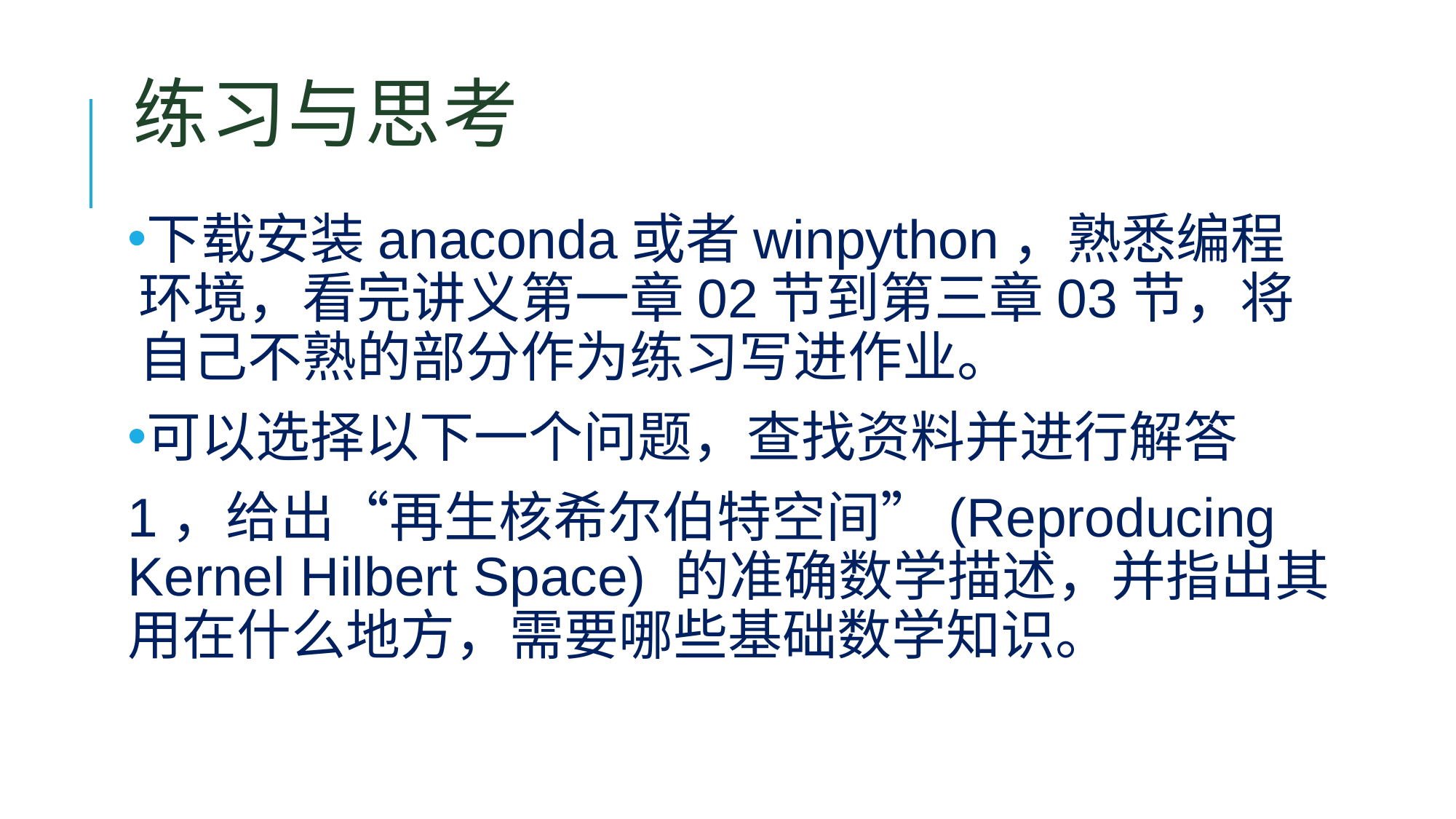

# 练习与思考
下载安装anaconda或者winpython，熟悉编程环境，看完讲义第一章02节到第三章03节，将自己不熟的部分作为练习写进作业。
可以选择以下一个问题，查找资料并进行解答
1，给出“再生核希尔伯特空间”(Reproducing Kernel Hilbert Space) 的准确数学描述，并指出其用在什么地方，需要哪些基础数学知识。